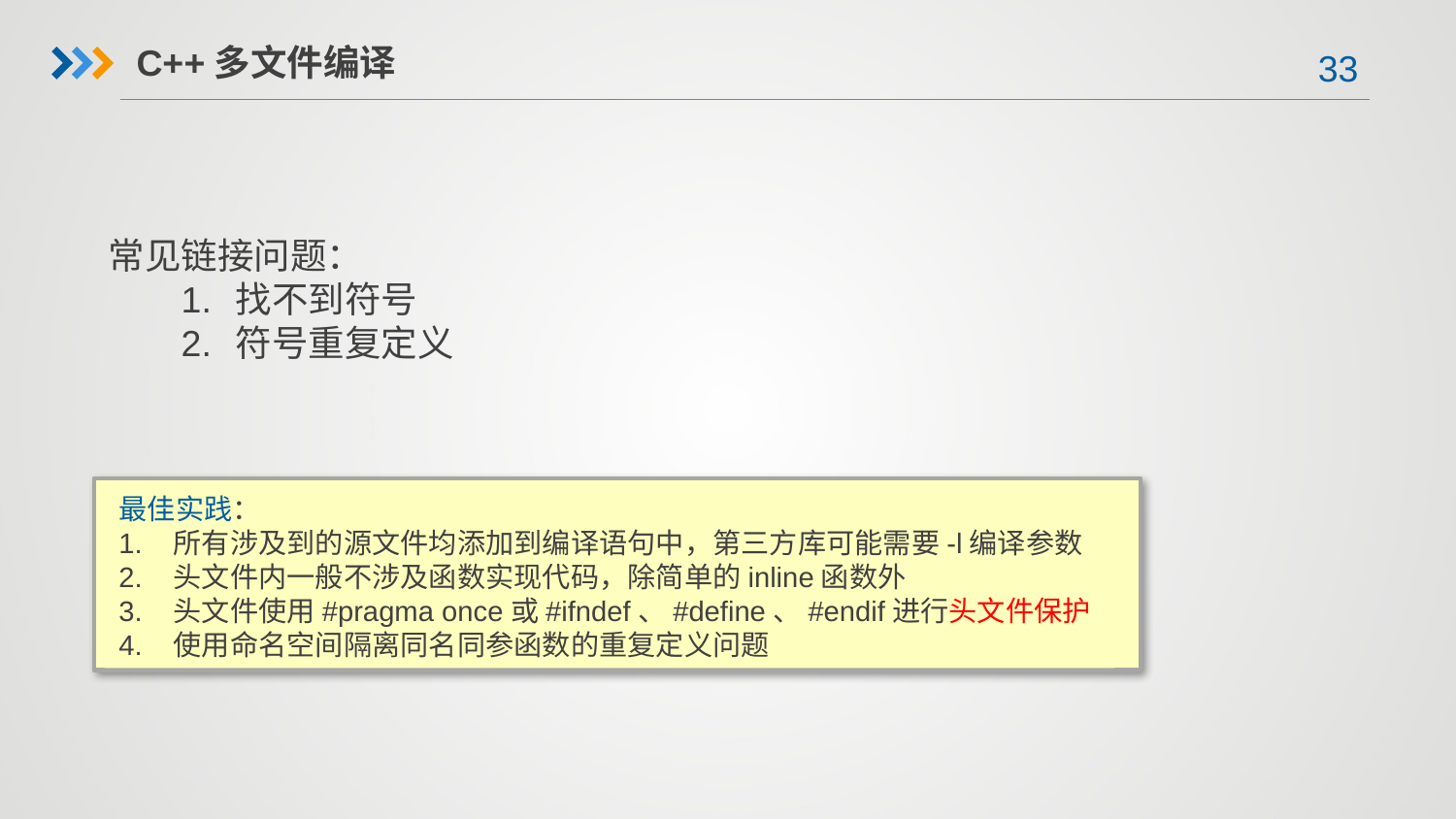

C++多文件编译
常见链接问题：
找不到符号
符号重复定义

最佳实践：
所有涉及到的源文件均添加到编译语句中，第三方库可能需要-l编译参数
头文件内一般不涉及函数实现代码，除简单的inline函数外
头文件使用#pragma once或#ifndef、#define、#endif进行头文件保护
使用命名空间隔离同名同参函数的重复定义问题